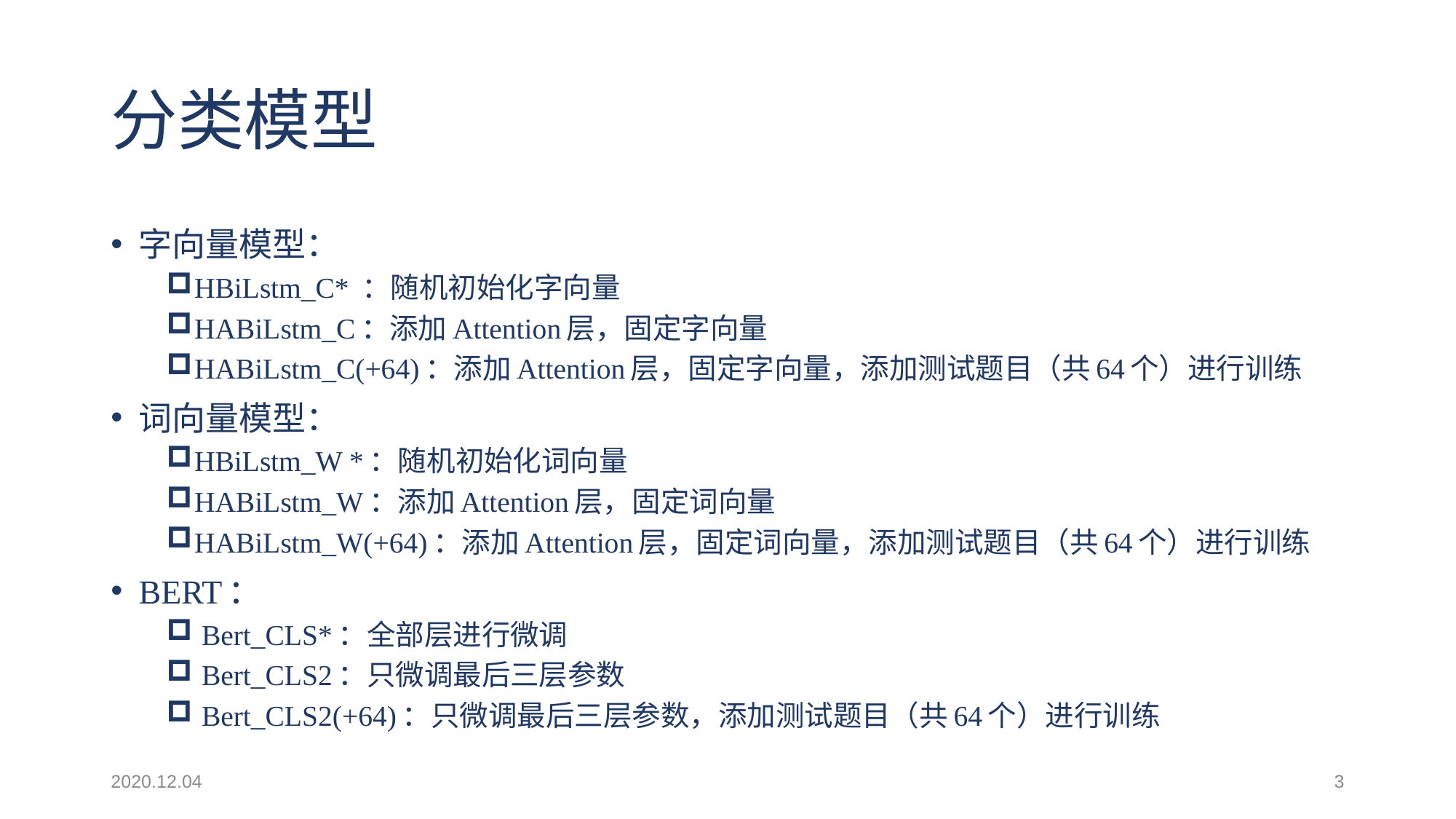

# 分类模型
字向量模型：
HBiLstm_C* ：随机初始化字向量
HABiLstm_C：添加Attention层，固定字向量
HABiLstm_C(+64)：添加Attention层，固定字向量，添加测试题目（共64个）进行训练
词向量模型：
HBiLstm_W *：随机初始化词向量
HABiLstm_W：添加Attention层，固定词向量
HABiLstm_W(+64)：添加Attention层，固定词向量，添加测试题目（共64个）进行训练
BERT：
 Bert_CLS*：全部层进行微调
 Bert_CLS2：只微调最后三层参数
 Bert_CLS2(+64)：只微调最后三层参数，添加测试题目（共64个）进行训练
2020.12.04
3